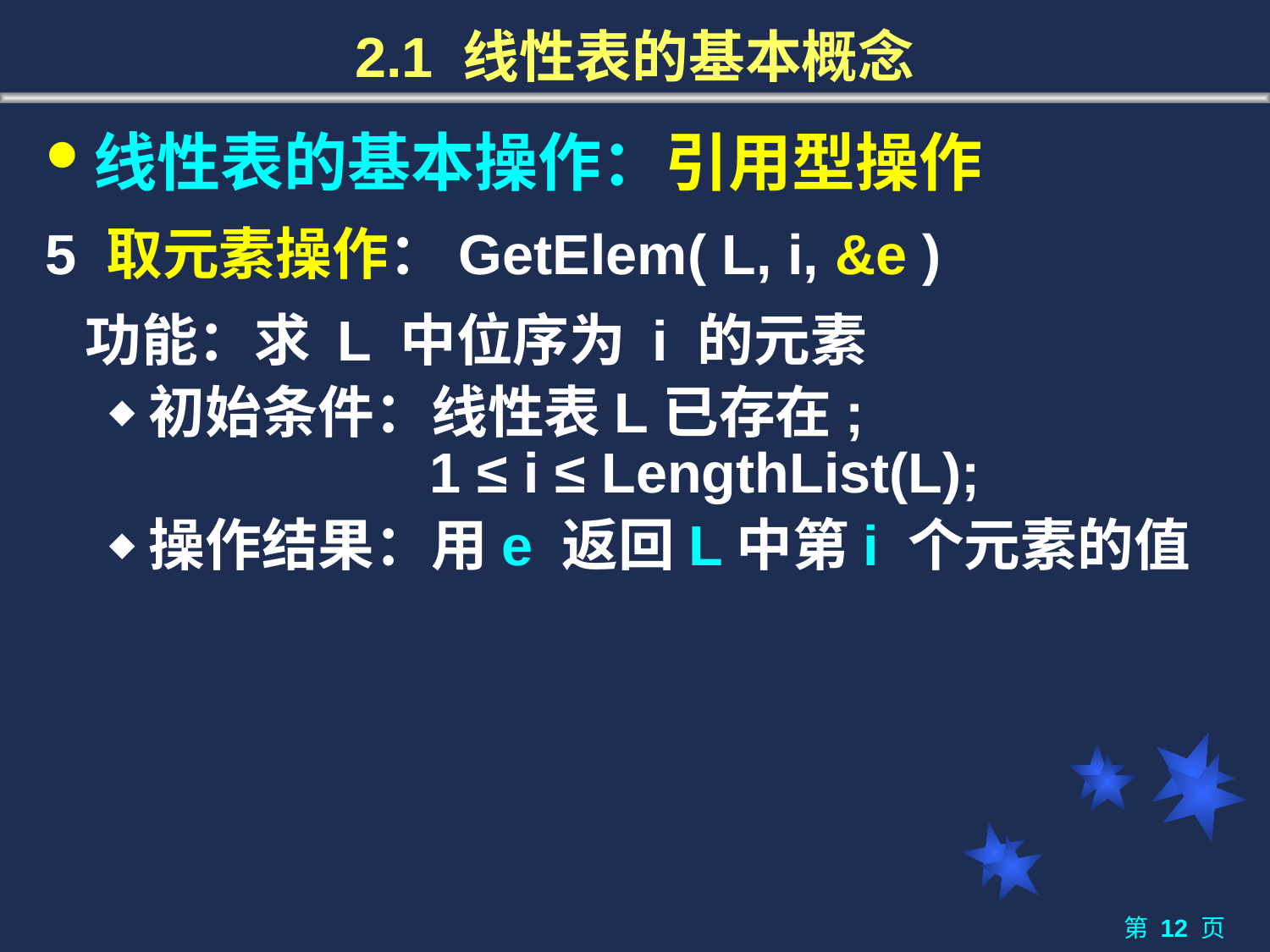

# 2.1 线性表的基本概念
线性表的基本操作：引用型操作
5 取元素操作：GetElem( L, i, &e )
  功能：求 L 中位序为 i 的元素
初始条件：线性表L已存在;
                  1 ≤ i ≤ LengthList(L);
操作结果：用e 返回L中第i 个元素的值
第 12 页